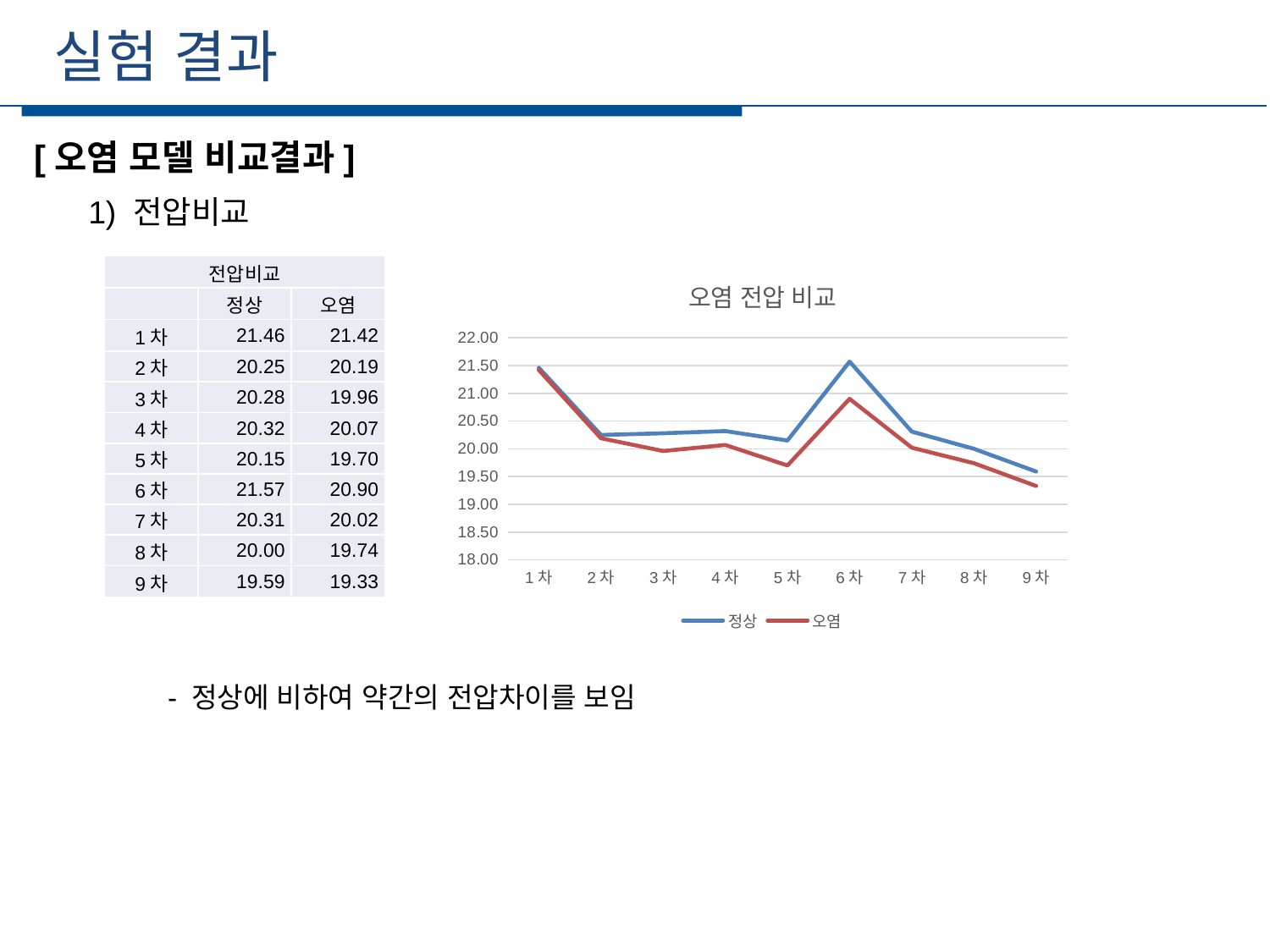

실험 결과
세부일정

[오염 모델 비교결과]
1) 전압비교
| 전압비교 |  |  |
| --- | --- | --- |
|  | 정상 | 오염 |
| 1차 | 21.46 | 21.42 |
| 2차 | 20.25 | 20.19 |
| 3차 | 20.28 | 19.96 |
| 4차 | 20.32 | 20.07 |
| 5차 | 20.15 | 19.70 |
| 6차 | 21.57 | 20.90 |
| 7차 | 20.31 | 20.02 |
| 8차 | 20.00 | 19.74 |
| 9차 | 19.59 | 19.33 |

### Chart: 오염 전압 비교

| Category | 정상 | 오염 |
|---|---|---|
| 1차 | 21.46 | 21.42 |
| 2차 | 20.25 | 20.19 |
| 3차 | 20.28 | 19.96 |
| 4차 | 20.32 | 20.07 |
| 5차 | 20.15 | 19.7 |
| 6차 | 21.57 | 20.9 |
| 7차 | 20.31 | 20.02 |
| 8차 | 20.0 | 19.74 |
| 9차 | 19.59 | 19.33 |
  - 정상에 비하여 약간의 전압차이를 보임